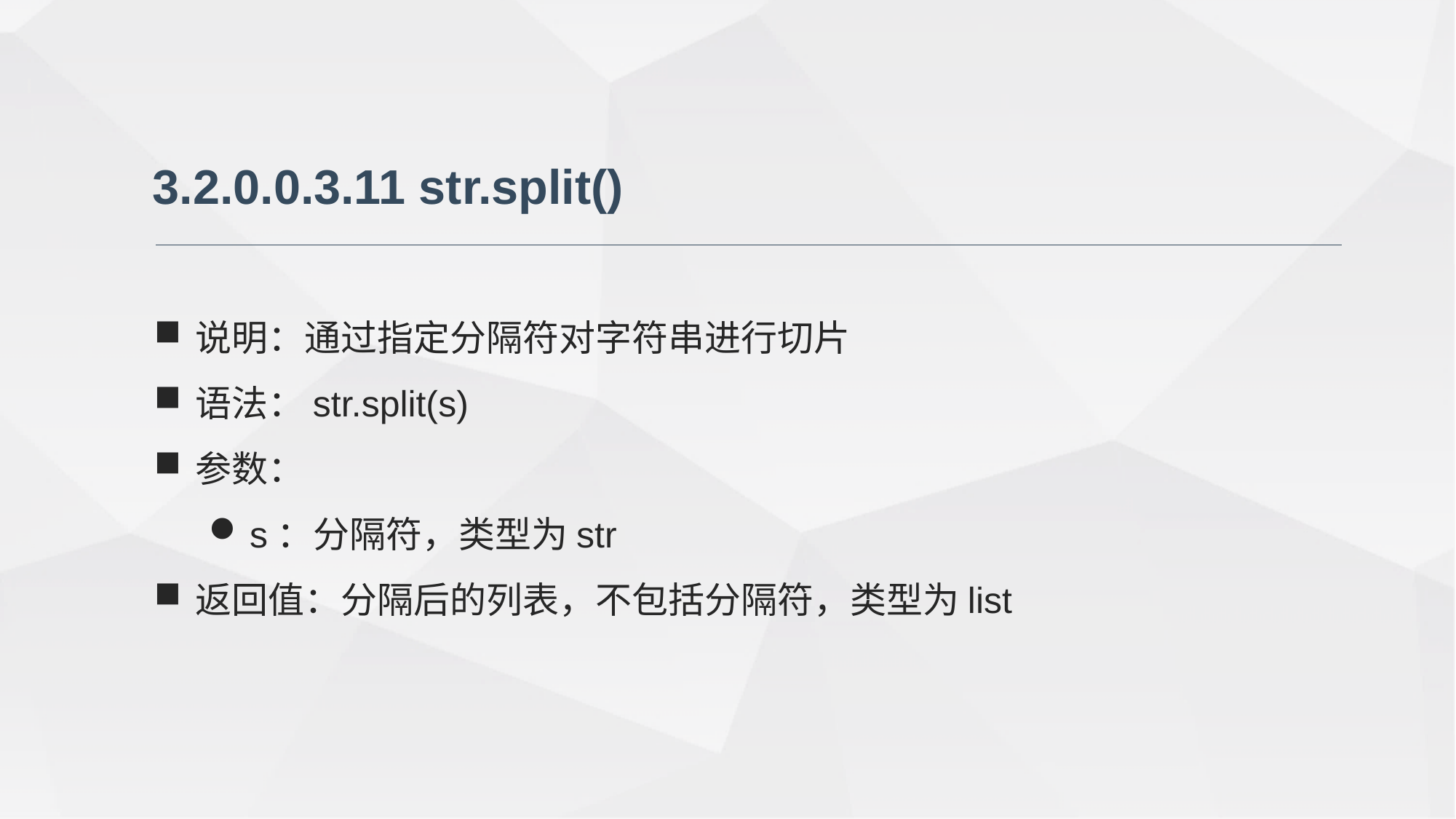

3.2.0.0.3.11 str.split()
说明：通过指定分隔符对字符串进行切片
语法：str.split(s)
参数：
s：分隔符，类型为str
返回值：分隔后的列表，不包括分隔符，类型为list